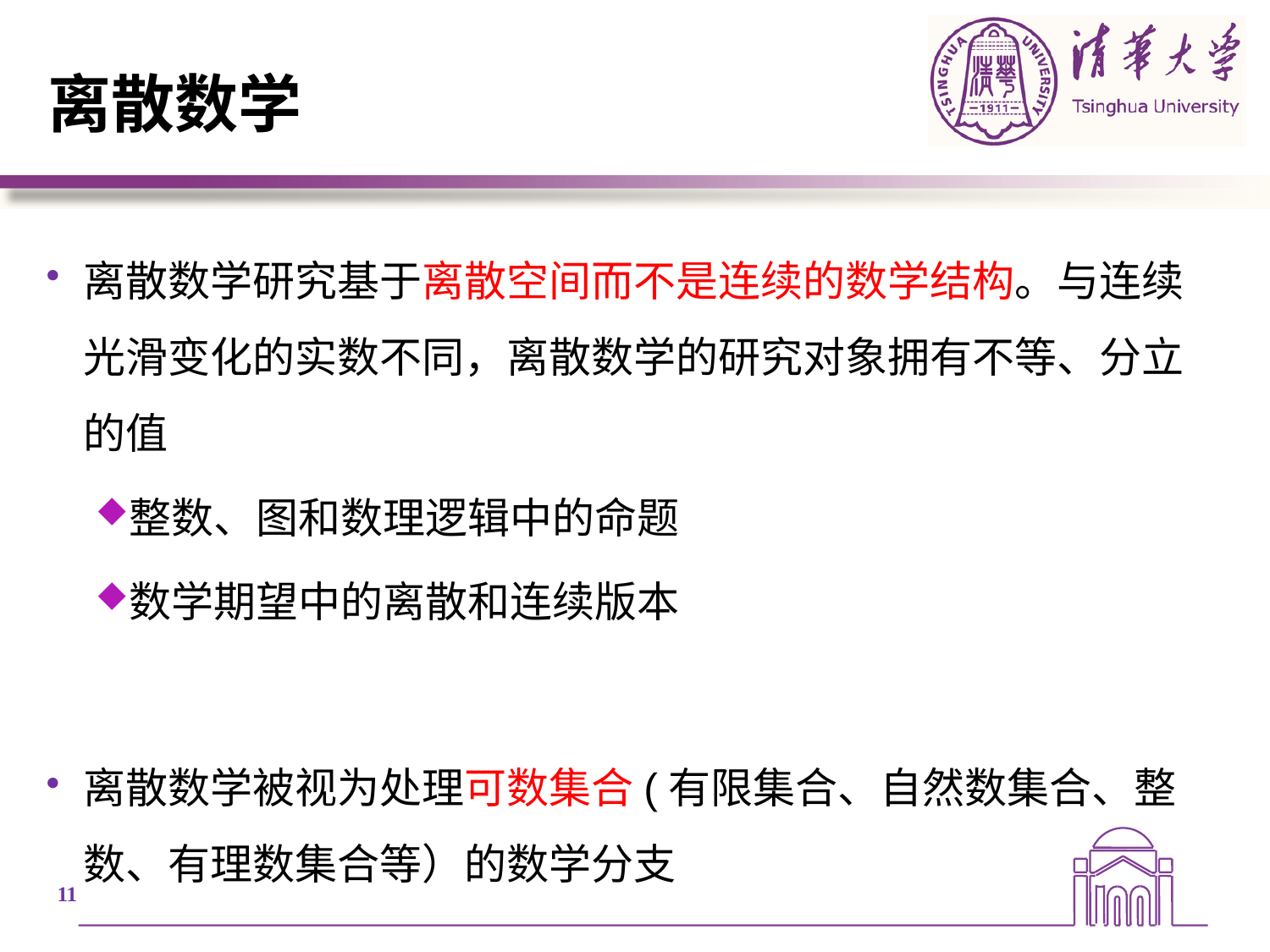

# 离散数学
离散数学研究基于离散空间而不是连续的数学结构。与连续光滑变化的实数不同，离散数学的研究对象拥有不等、分立的值
整数、图和数理逻辑中的命题
数学期望中的离散和连续版本

离散数学被视为处理可数集合(有限集合、自然数集合、整数、有理数集合等）的数学分支